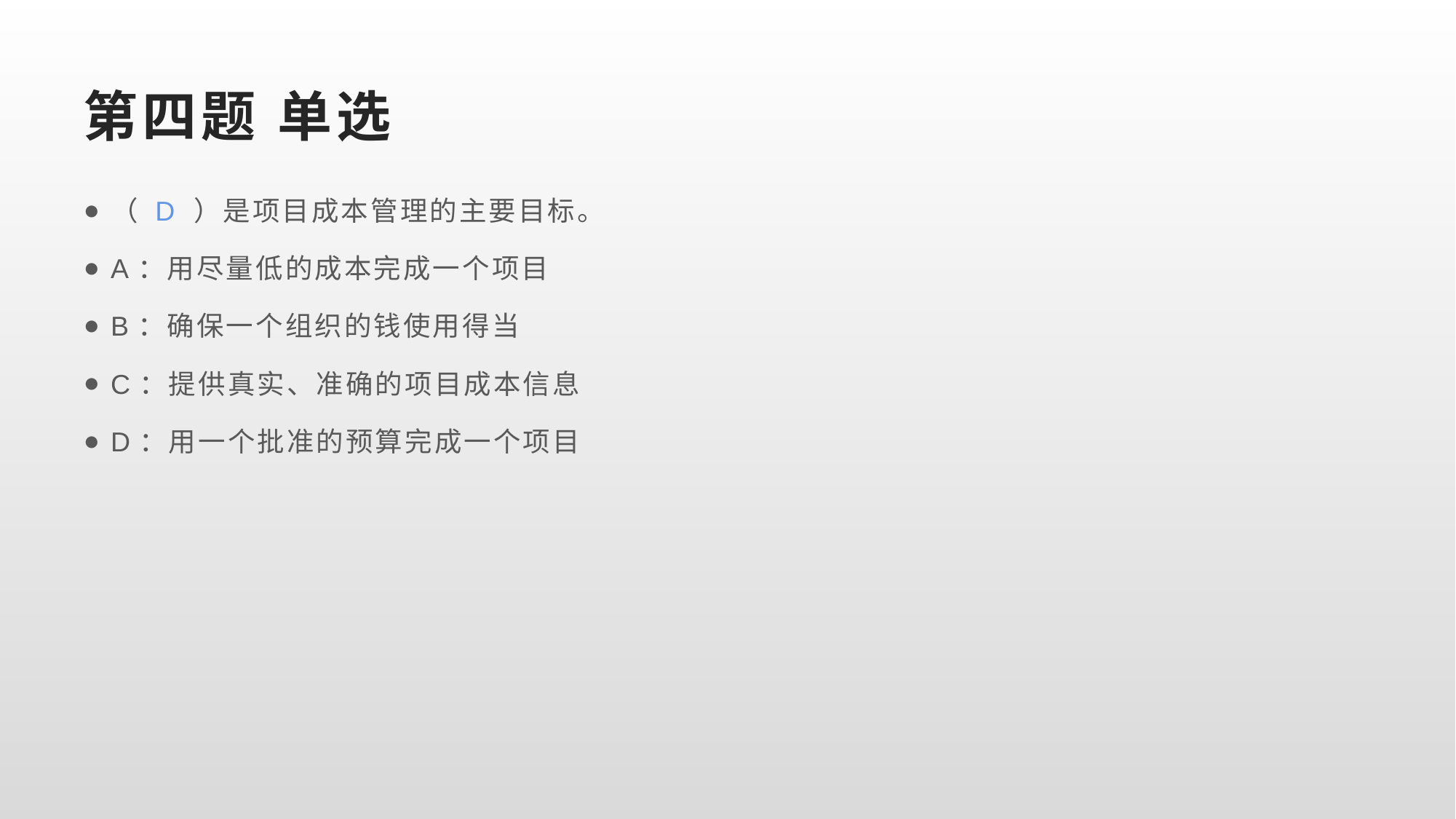

# 第四题 单选
（ D ）是项目成本管理的主要目标。
A：用尽量低的成本完成一个项目
B：确保一个组织的钱使用得当
C：提供真实、准确的项目成本信息
D：用一个批准的预算完成一个项目